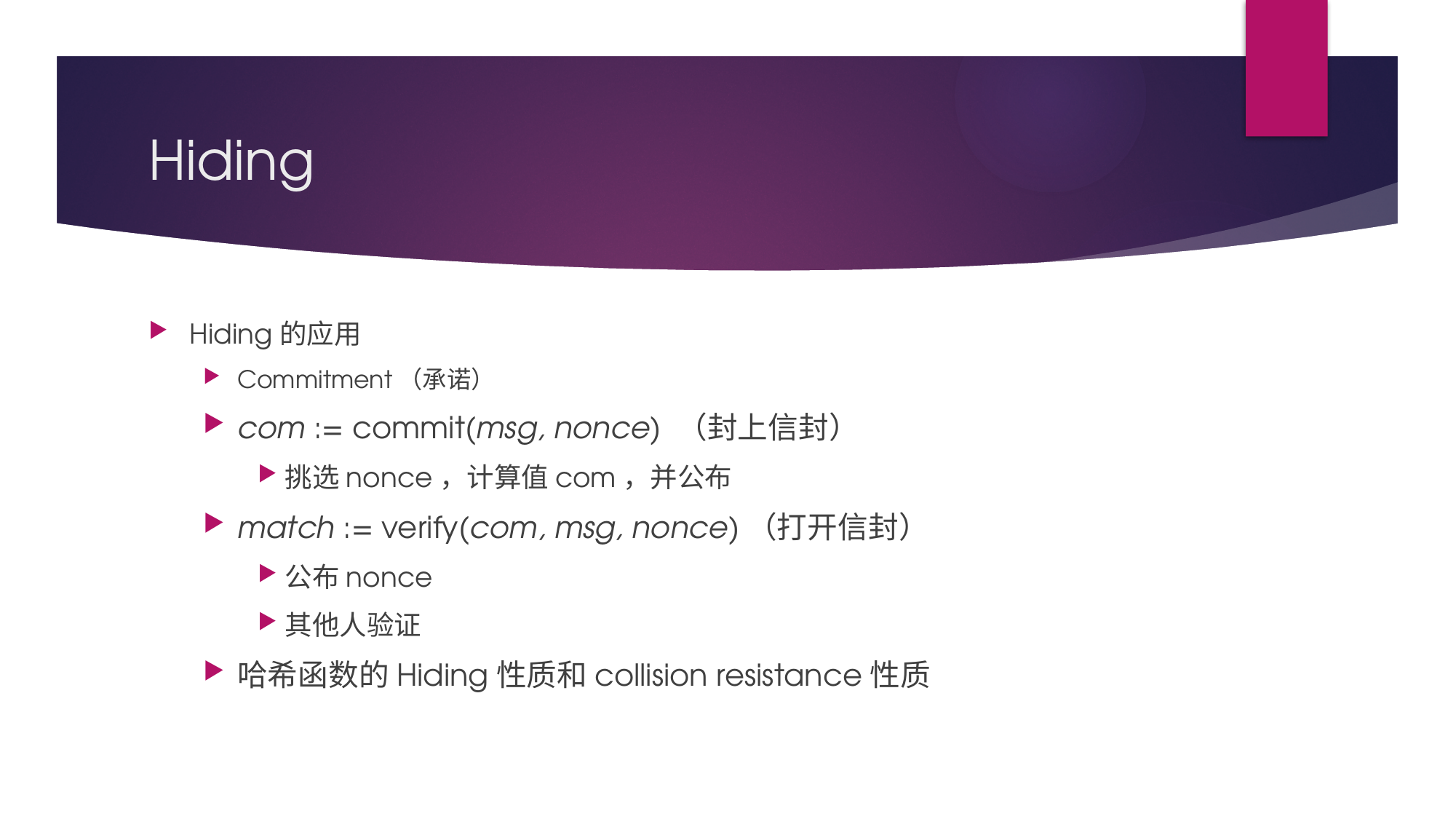

# Hiding
Hiding的应用
Commitment（承诺）
com := commit(msg, nonce) （封上信封）
挑选nonce，计算值com，并公布
match := verify(com, msg, nonce)（打开信封）
公布nonce
其他人验证
哈希函数的Hiding性质和collision resistance性质